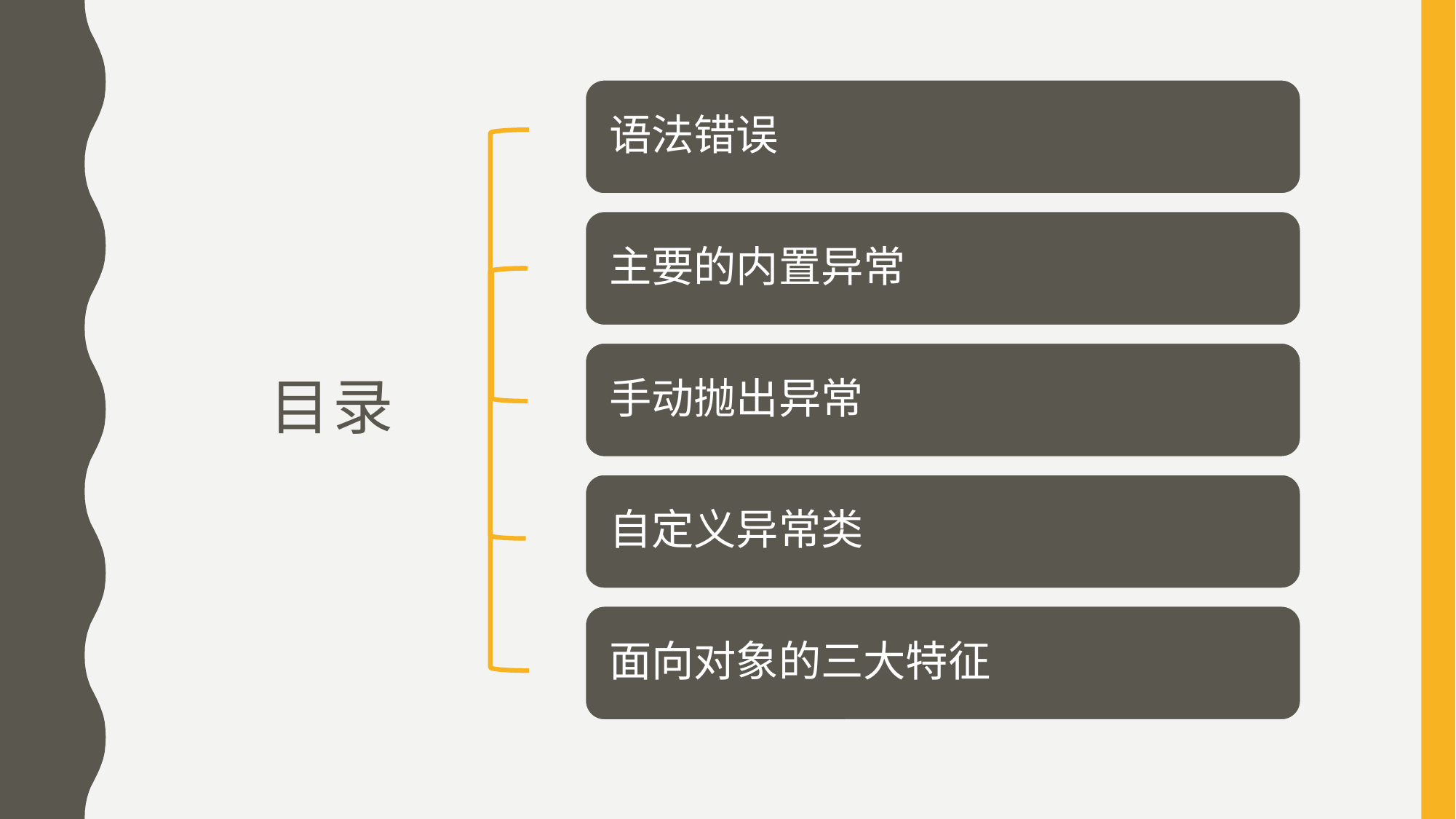

语法错误
主要的内置异常
手动抛出异常
自定义异常类
面向对象的三大特征
# 目录